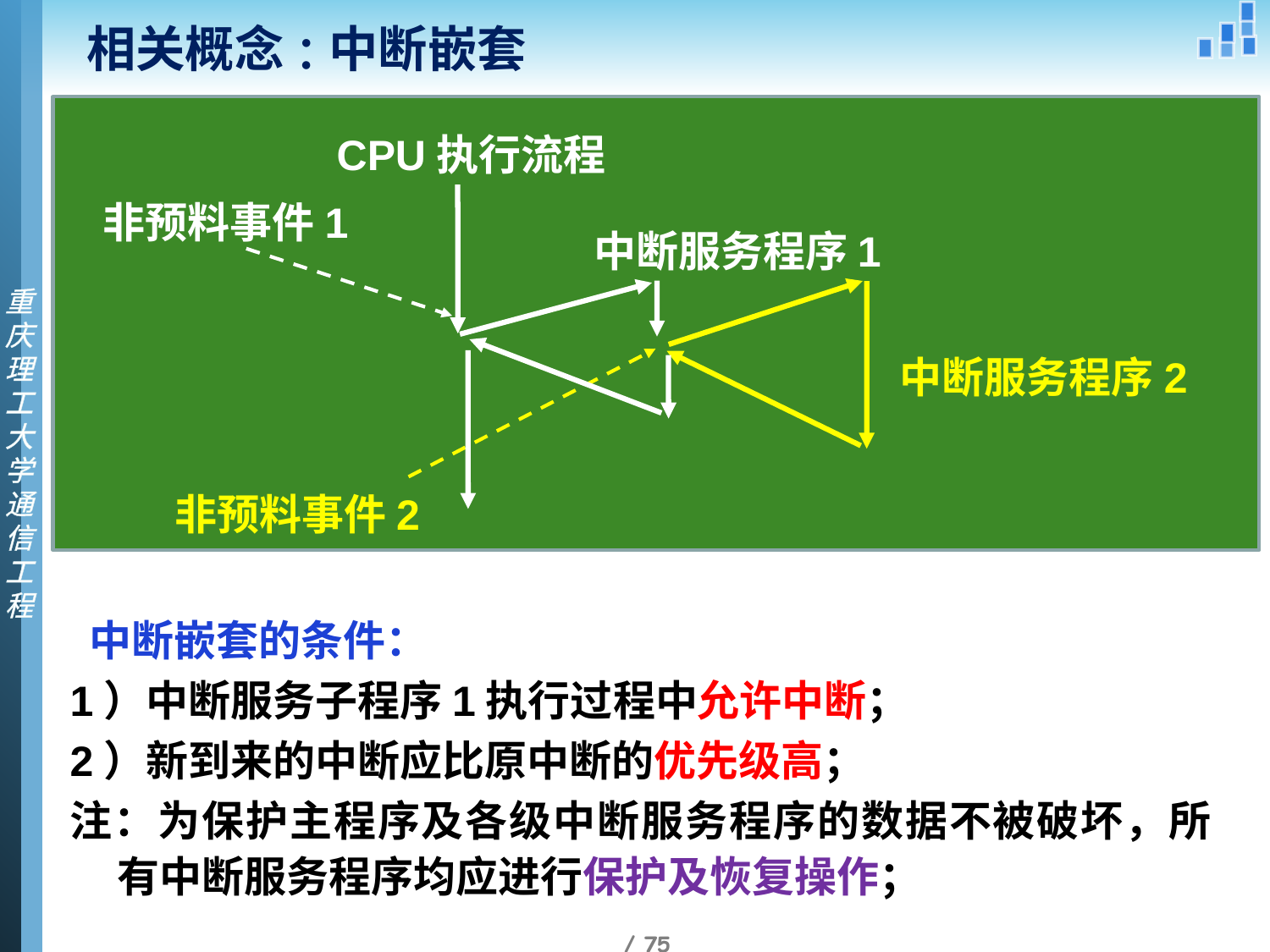

# 相关概念:中断嵌套

CPU执行流程

非预料事件1

中断服务程序1

中断服务程序2

非预料事件2

 中断嵌套的条件：
1）中断服务子程序1执行过程中允许中断；
2）新到来的中断应比原中断的优先级高；
注：为保护主程序及各级中断服务程序的数据不被破坏，所有中断服务程序均应进行保护及恢复操作；

32
/ 75